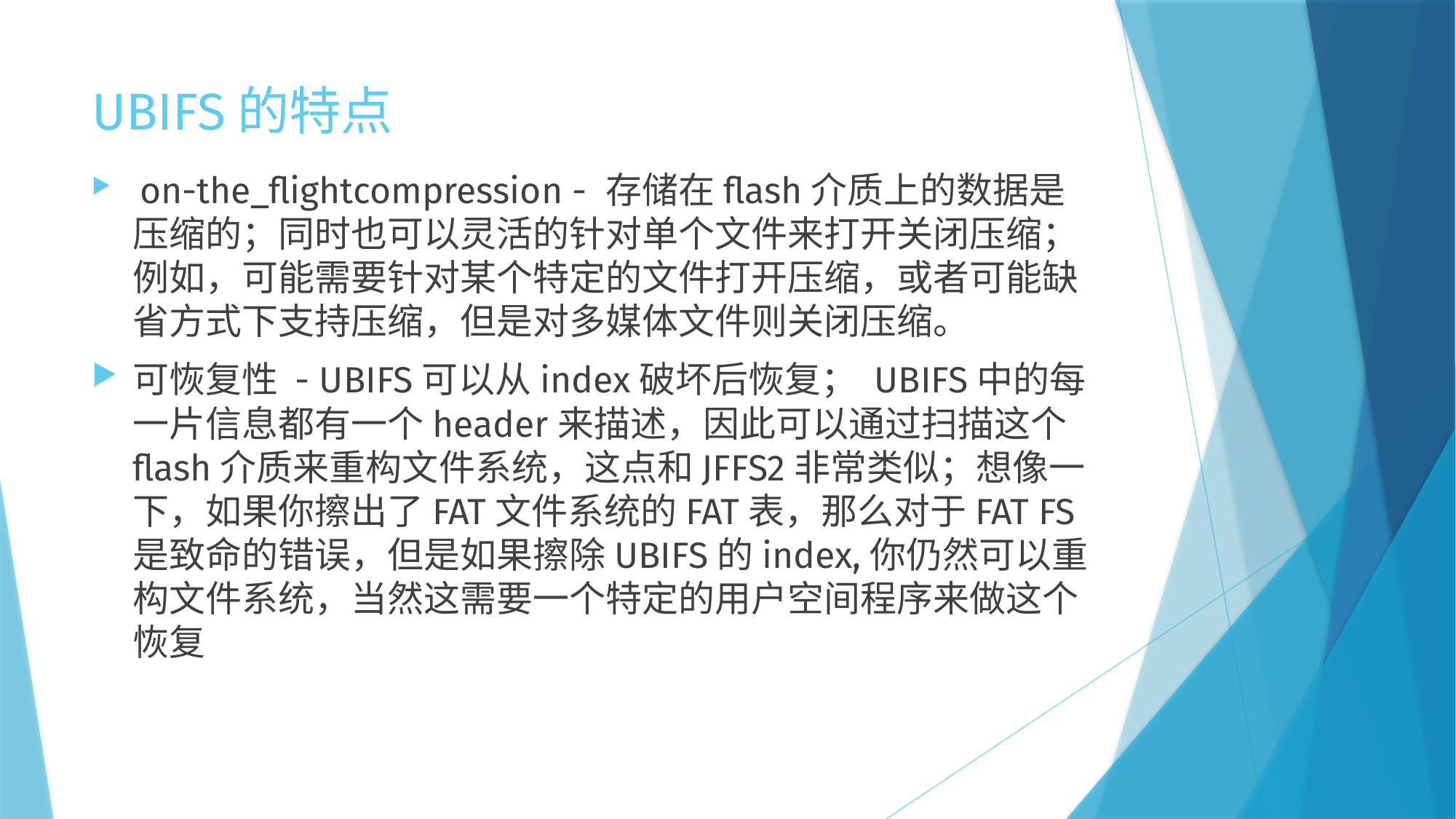

# UBIFS的特点
 on-the_flightcompression - 存储在flash介质上的数据是压缩的；同时也可以灵活的针对单个文件来打开关闭压缩； 例如，可能需要针对某个特定的文件打开压缩，或者可能缺省方式下支持压缩，但是对多媒体文件则关闭压缩。
可恢复性 - UBIFS可以从index破坏后恢复； UBIFS中的每一片信息都有一个header来描述，因此可以通过扫描这个flash介质来重构文件系统，这点和JFFS2非常类似；想像一下，如果你擦出了FAT文件系统的FAT表，那么对于FAT FS是致命的错误，但是如果擦除UBIFS的index,你仍然可以重构文件系统，当然这需要一个特定的用户空间程序来做这个恢复